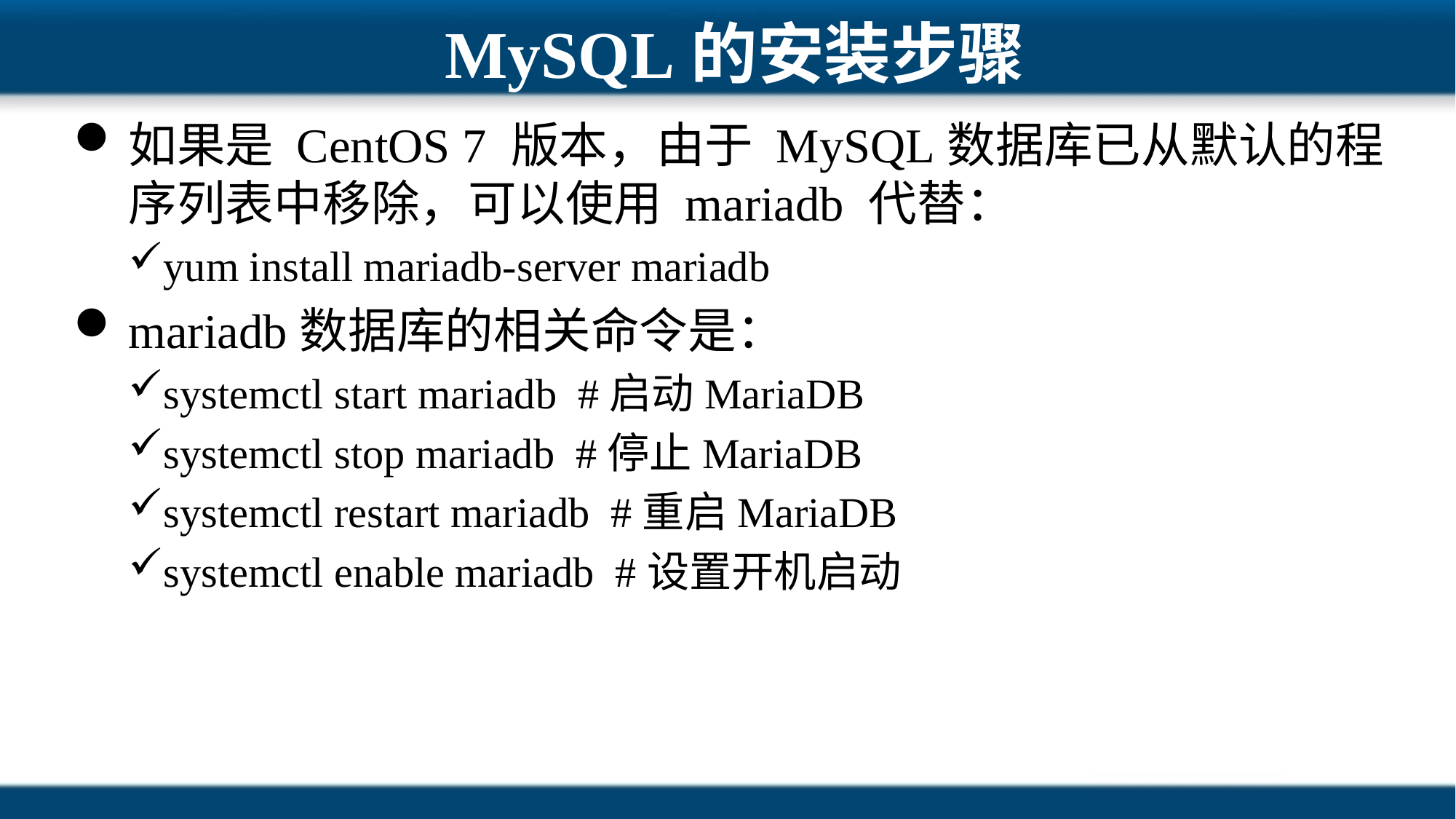

# MySQL的安装步骤
如果是 CentOS 7 版本，由于 MySQL数据库已从默认的程序列表中移除，可以使用 mariadb 代替：
yum install mariadb-server mariadb
mariadb数据库的相关命令是：
systemctl start mariadb  #启动MariaDB
systemctl stop mariadb  #停止MariaDB
systemctl restart mariadb  #重启MariaDB
systemctl enable mariadb  #设置开机启动